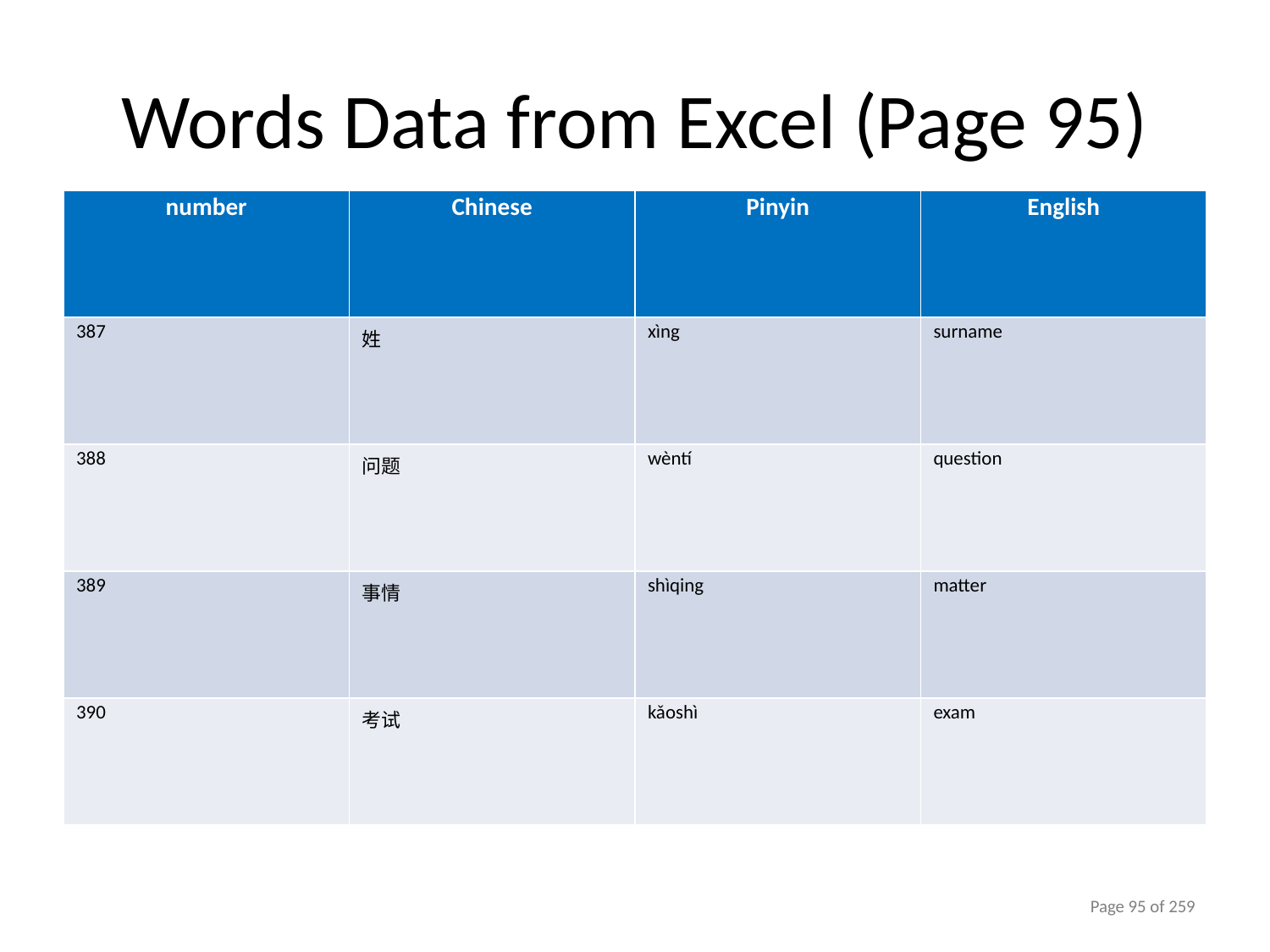

# Words Data from Excel (Page 95)
| number | Chinese | Pinyin | English |
| --- | --- | --- | --- |
| 387 | 姓 | xìng | surname |
| 388 | 问题 | wèntí | question |
| 389 | 事情 | shìqing | matter |
| 390 | 考试 | kǎoshì | exam |

Page 95 of 259